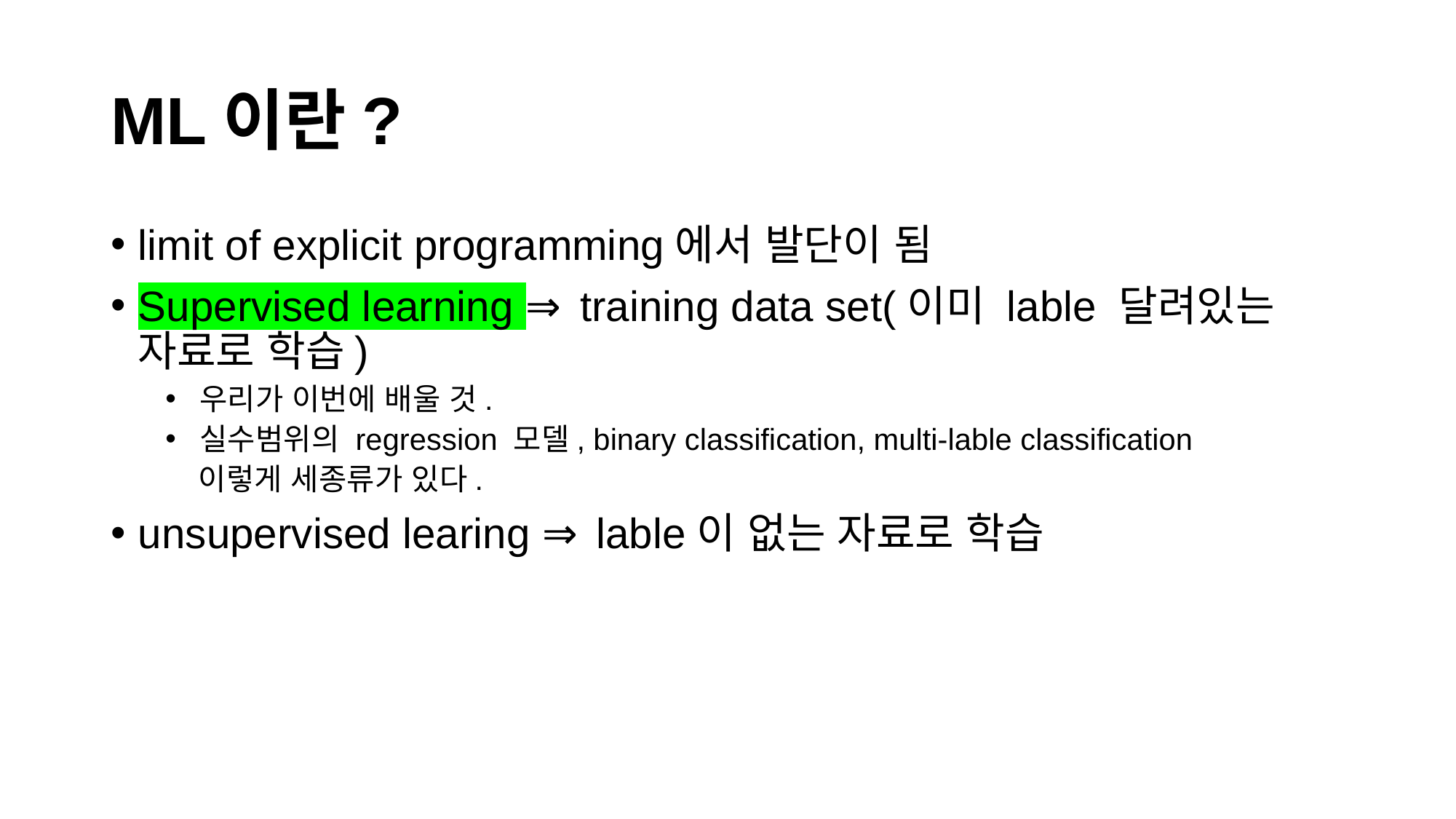

# ML이란?
limit of explicit programming에서 발단이 됨
Supervised learning ⇒ training data set(이미 lable 달려있는 자료로 학습)
우리가 이번에 배울 것.
실수범위의 regression 모델, binary classification, multi-lable classification
   이렇게 세종류가 있다.
unsupervised learing ⇒ lable이 없는 자료로 학습